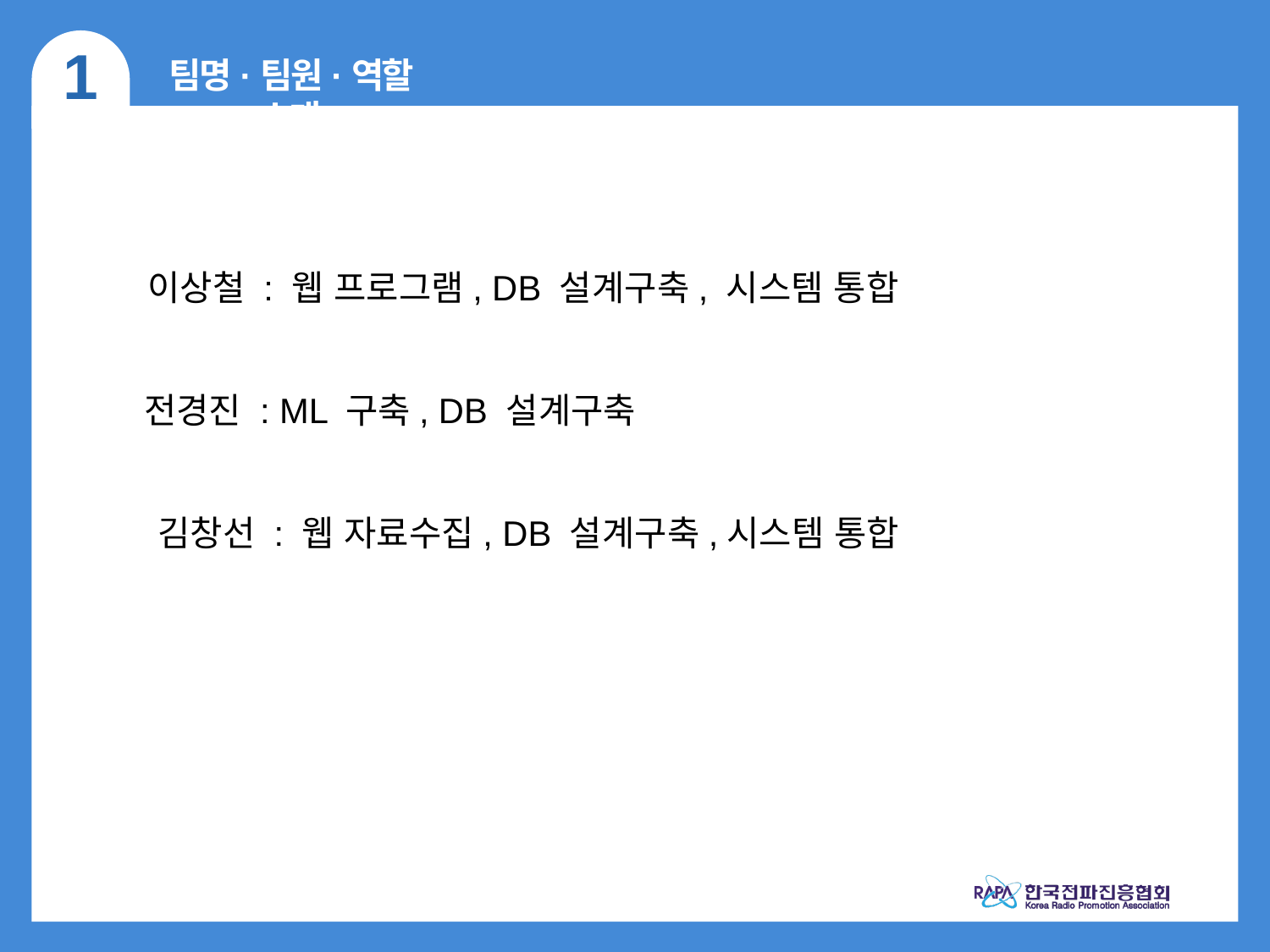

1
팀명·팀원·역할 소개
이상철 : 웹 프로그램, DB 설계구축, 시스템 통합
전경진 : ML 구축, DB 설계구축
김창선 : 웹 자료수집, DB 설계구축,시스템 통합